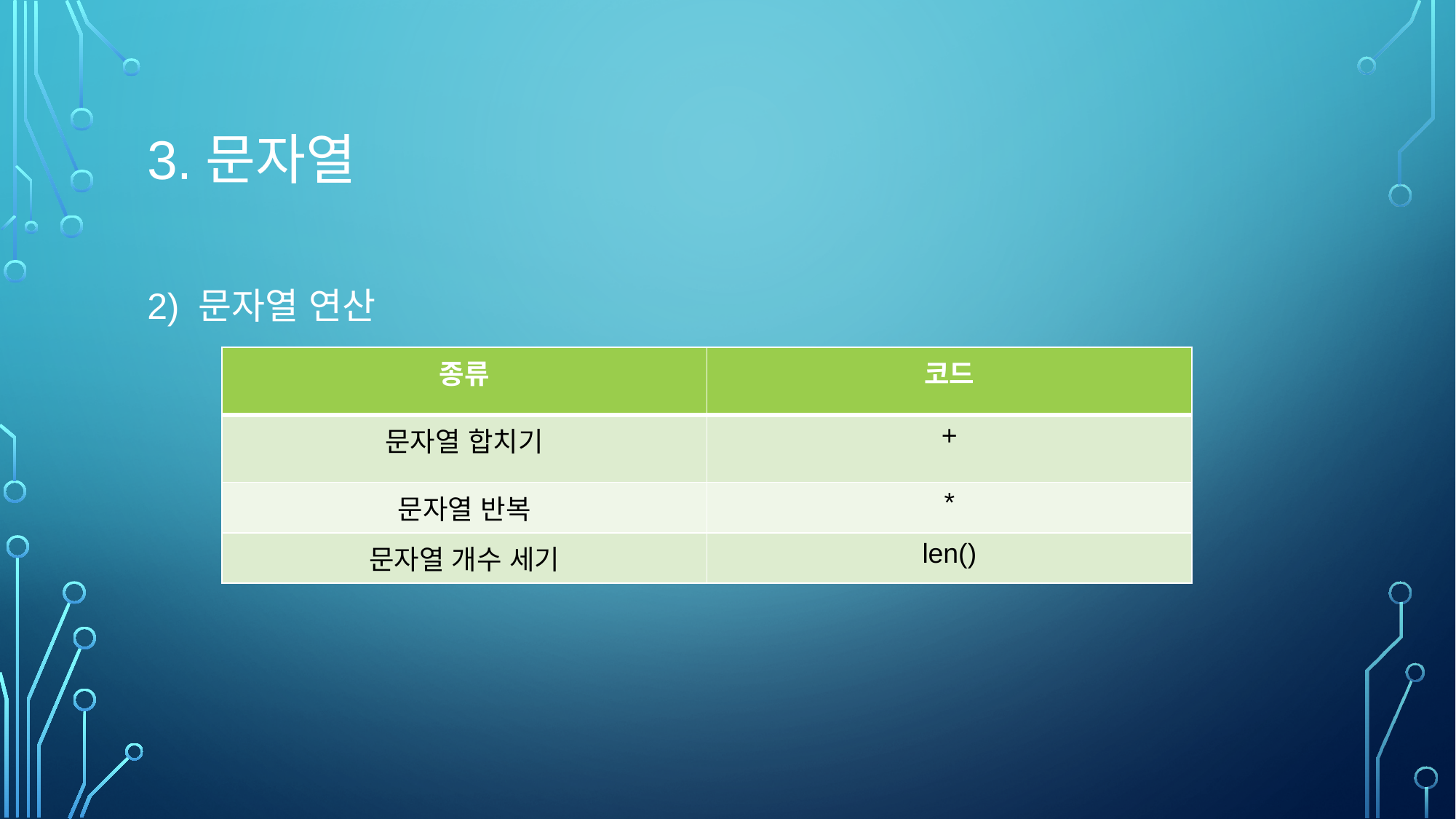

# 3.문자열
2) 문자열 연산
| 종류 | 코드 |
| --- | --- |
| 문자열 합치기 | + |
| 문자열 반복 | \* |
| 문자열 개수 세기 | len() |